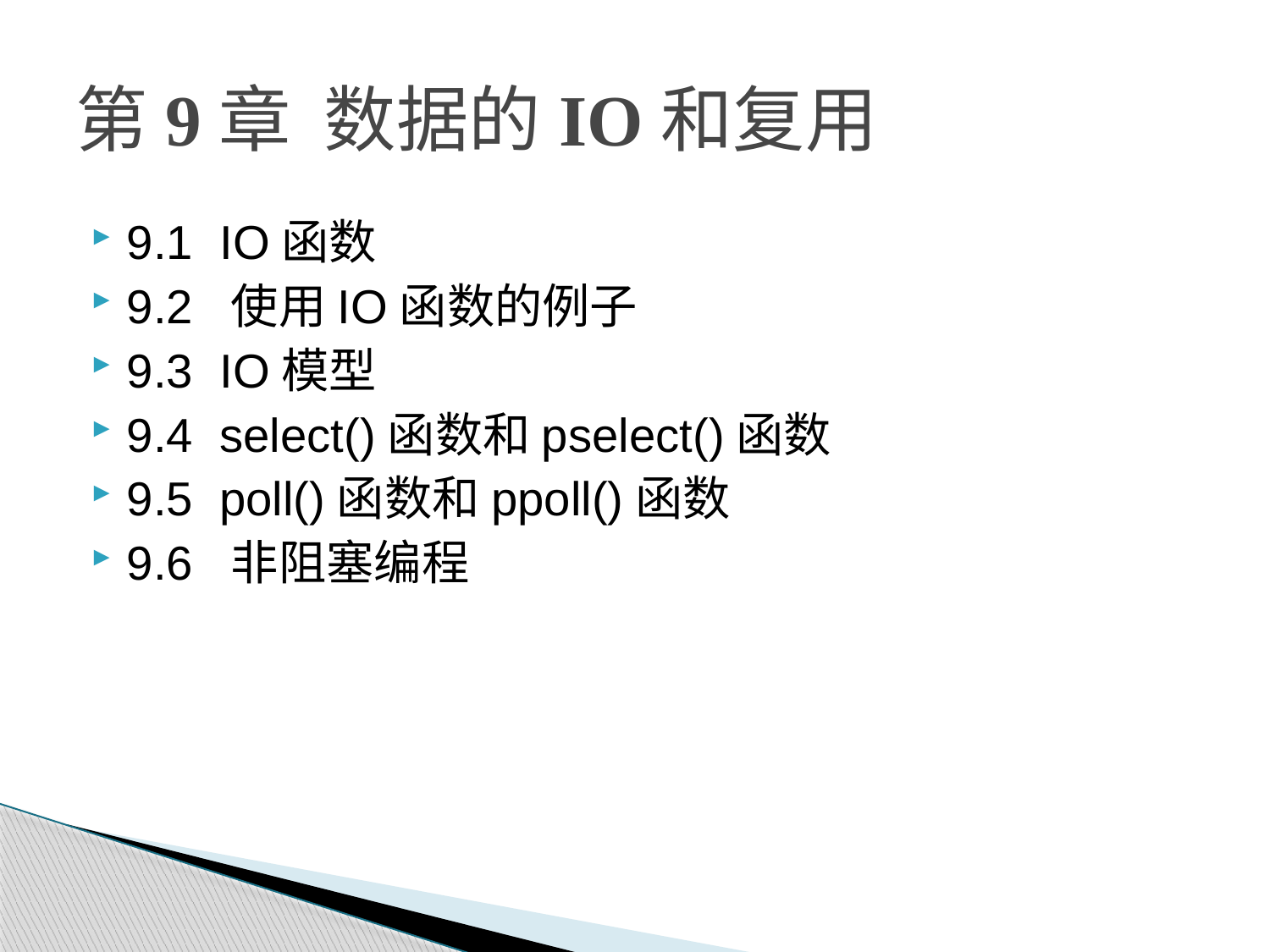

# 第9章  数据的IO和复用
9.1  IO函数
9.2  使用IO函数的例子
9.3  IO模型
9.4  select()函数和pselect()函数
9.5  poll()函数和ppoll()函数
9.6  非阻塞编程